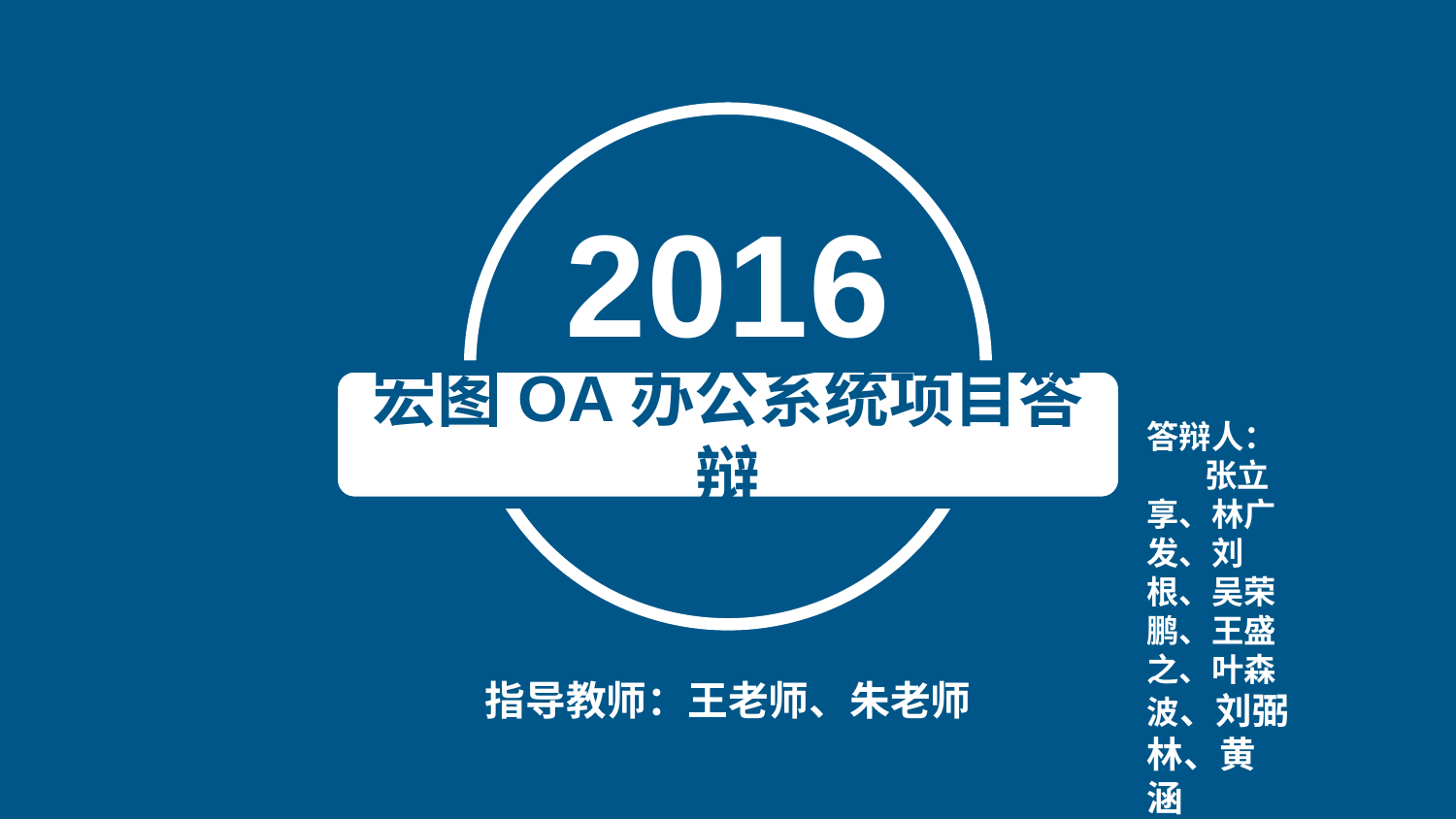

2016
宏图OA办公系统项目答辩
答辩人：            张立享、林广发、刘    根、吴荣鹏、王盛之、叶森波、刘弼林、黄   涵
指导教师：王老师、朱老师